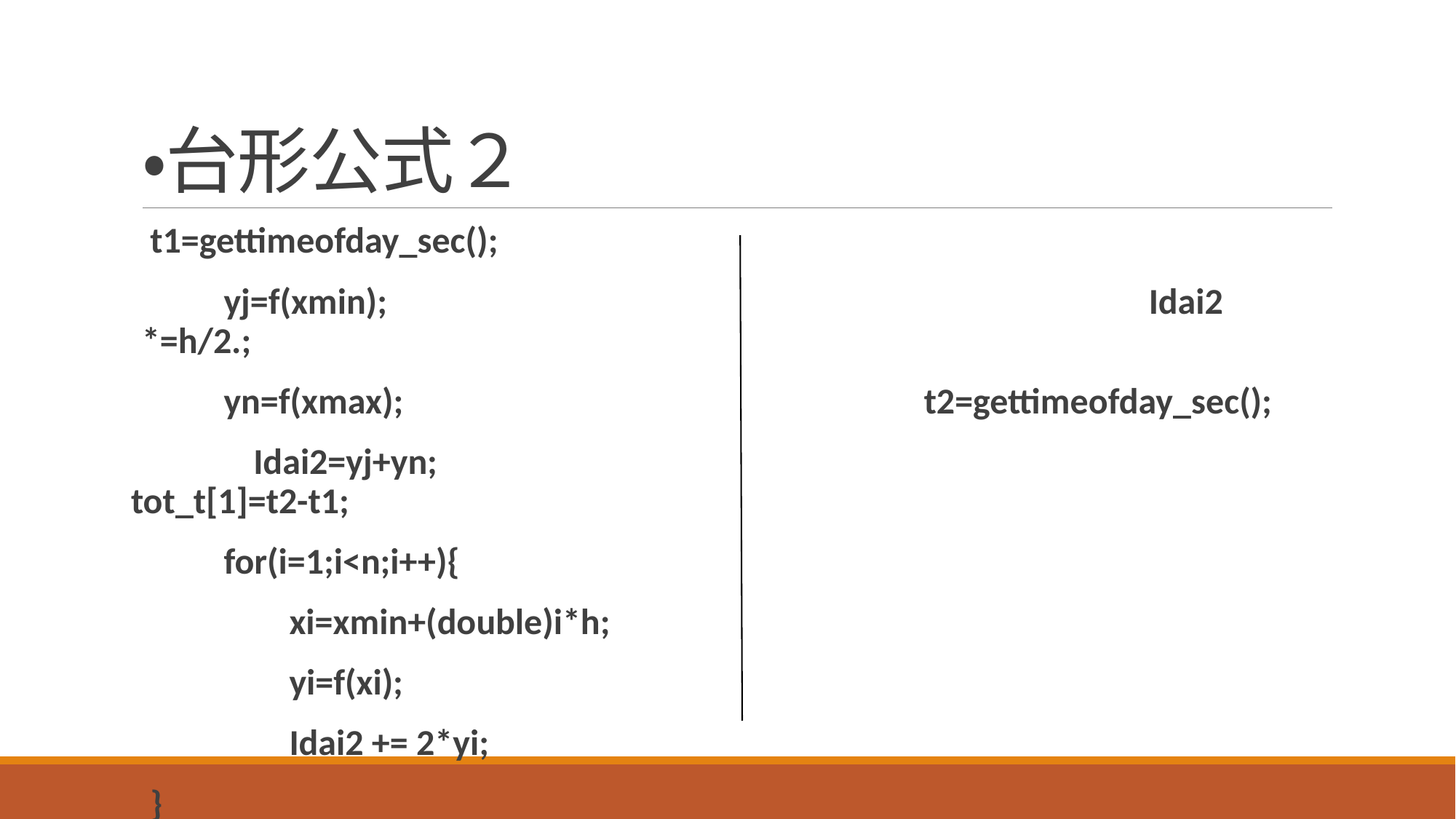

# ・台形公式２
 t1=gettimeofday_sec();
          yj=f(xmin);　　　　　　　　　　　　　　　　　　　　  Idai2 *=h/2.;
          yn=f(xmax);　                                                         t2=gettimeofday_sec();
　　     Idai2=yj+yn;　　　　　　　　　　　　　　　　　　　　tot_t[1]=t2-t1;
          for(i=1;i<n;i++){
                  xi=xmin+(double)i*h;
                  yi=f(xi);
                  Idai2 += 2*yi;
 }